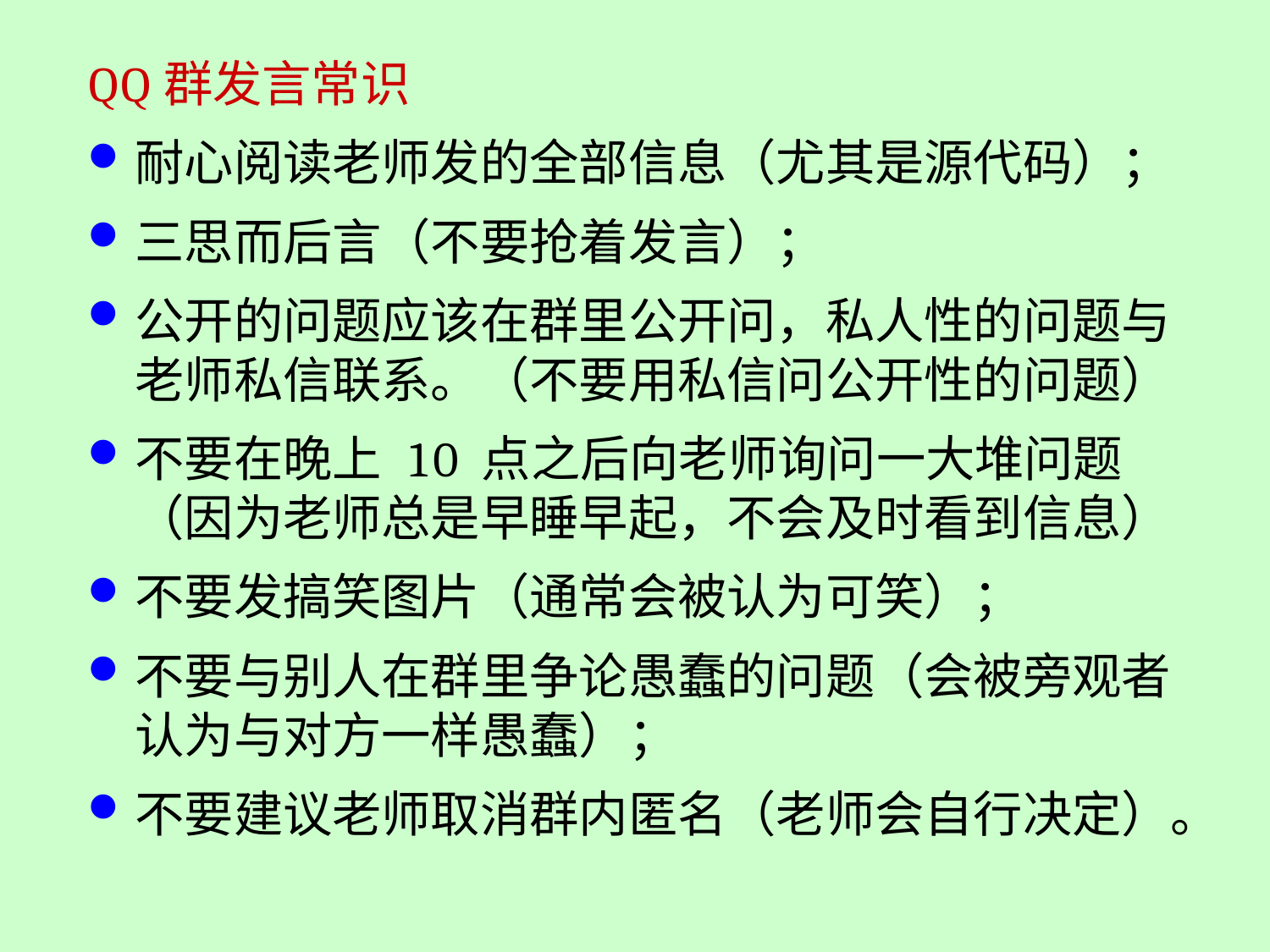

QQ群发言常识
耐心阅读老师发的全部信息（尤其是源代码）；
三思而后言（不要抢着发言）；
公开的问题应该在群里公开问，私人性的问题与老师私信联系。（不要用私信问公开性的问题）
不要在晚上 10 点之后向老师询问一大堆问题（因为老师总是早睡早起，不会及时看到信息）
不要发搞笑图片（通常会被认为可笑）；
不要与别人在群里争论愚蠢的问题（会被旁观者认为与对方一样愚蠢）；
不要建议老师取消群内匿名（老师会自行决定）。
4